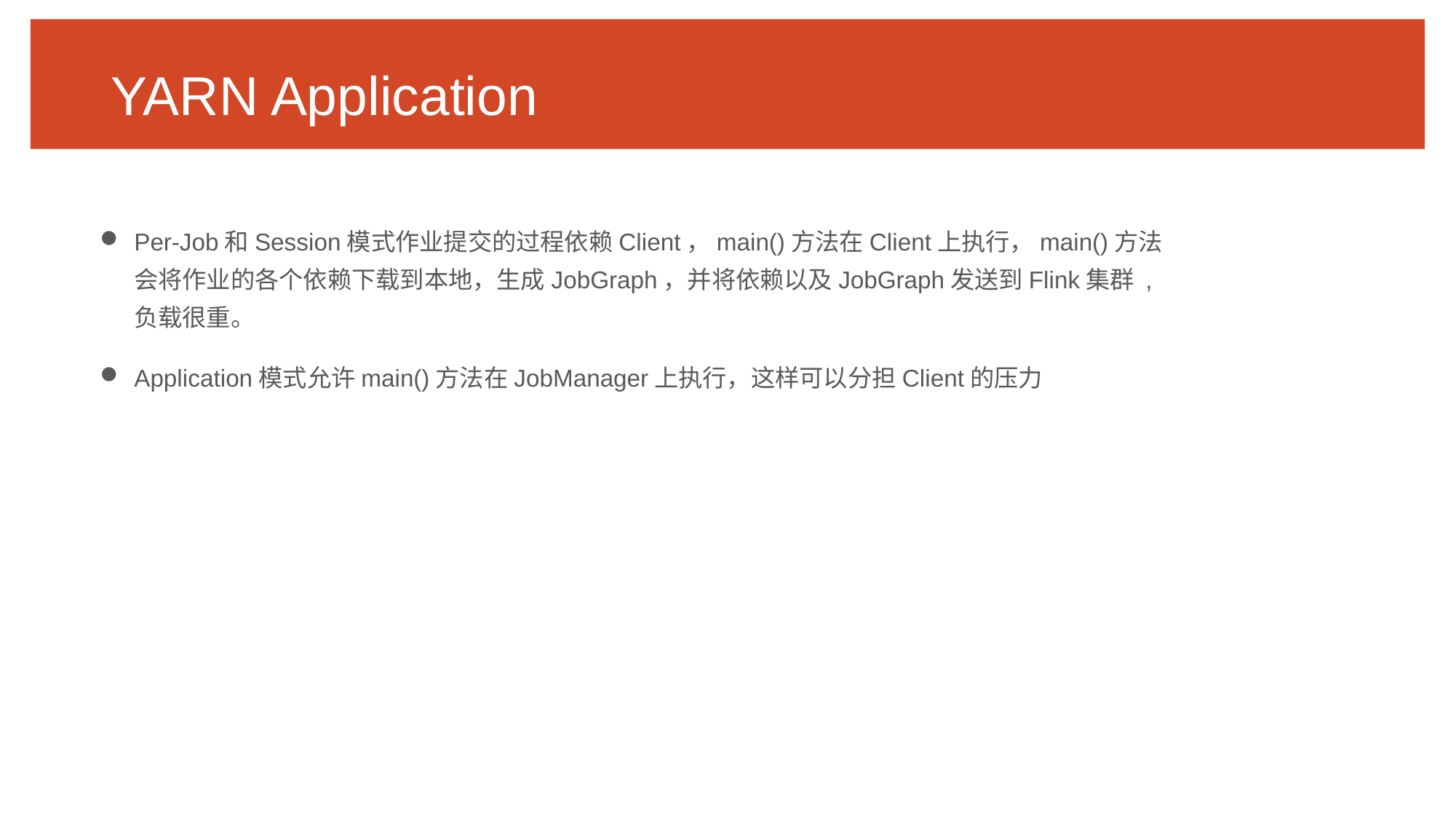

# YARN Application
Per-Job和Session模式作业提交的过程依赖Client，main()方法在Client上执行，main()方法会将作业的各个依赖下载到本地，生成JobGraph，并将依赖以及JobGraph发送到Flink集群 ,负载很重。
Application模式允许main()方法在JobManager上执行，这样可以分担Client的压力